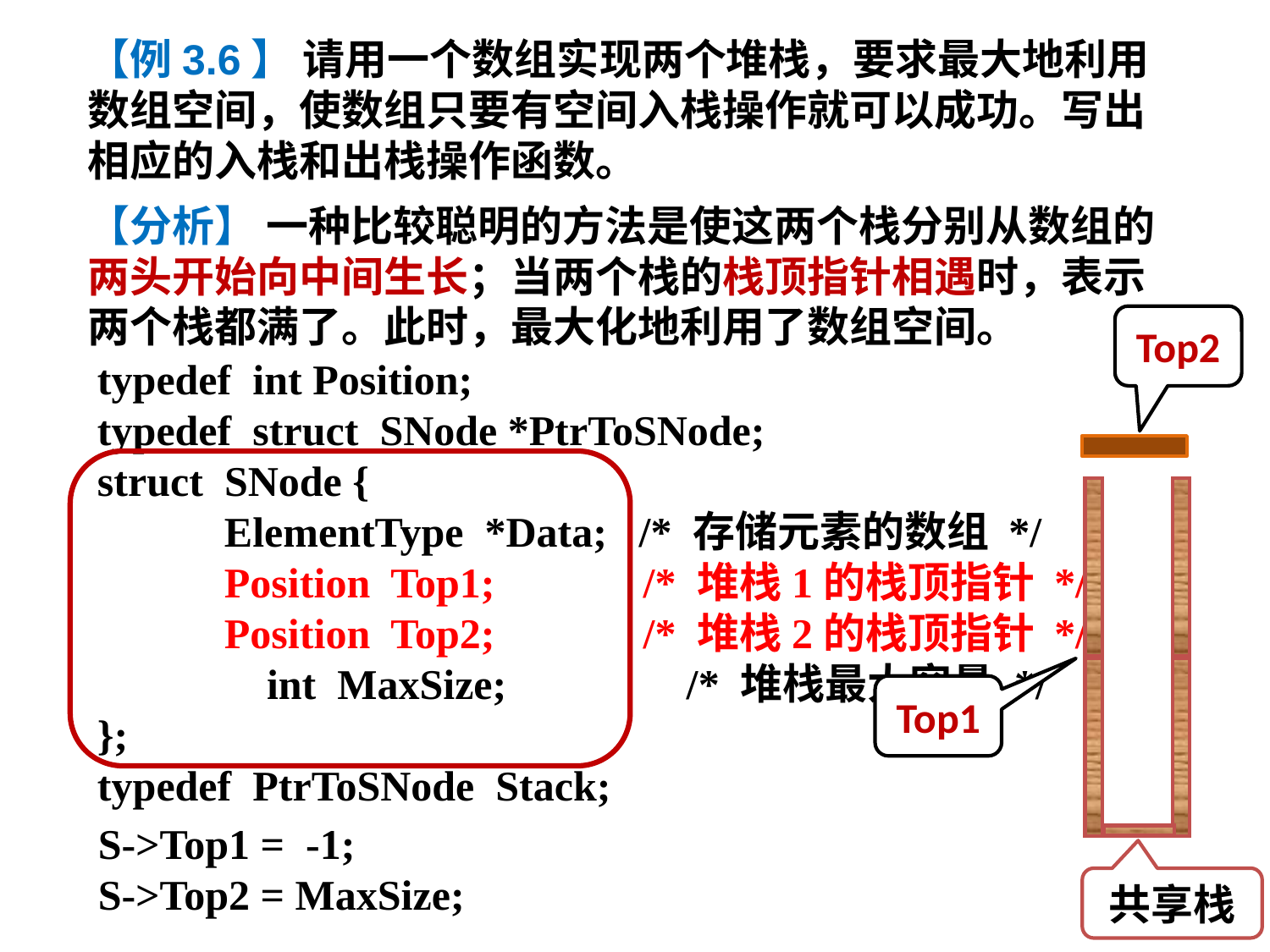

【例3.6】 请用一个数组实现两个堆栈，要求最大地利用数组空间，使数组只要有空间入栈操作就可以成功。写出相应的入栈和出栈操作函数。
【分析】 一种比较聪明的方法是使这两个栈分别从数组的两头开始向中间生长；当两个栈的栈顶指针相遇时，表示两个栈都满了。此时，最大化地利用了数组空间。
Top2
typedef  int Position;
typedef  struct  SNode *PtrToSNode;
struct  SNode {
	ElementType  *Data;   /* 存储元素的数组 */
	Position  Top1;              /* 堆栈1的栈顶指针 */
	Position  Top2;              /* 堆栈2的栈顶指针 */
                int  MaxSize;                 /* 堆栈最大容量 */
};
typedef  PtrToSNode  Stack;

Top1
S->Top1 =  -1;
S->Top2 = MaxSize;
共享栈